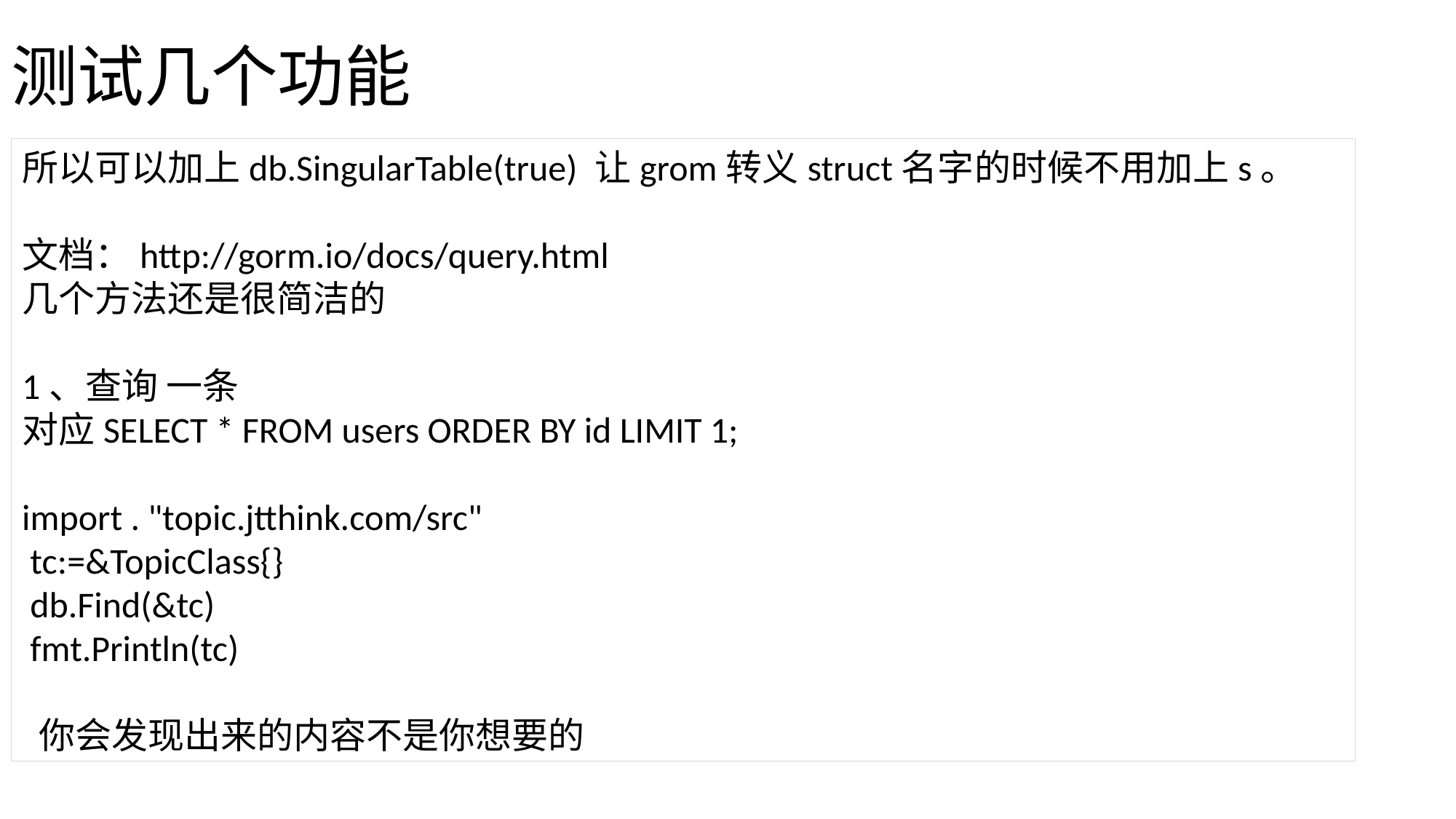

# 测试几个功能
所以可以加上db.SingularTable(true) 让grom转义struct名字的时候不用加上s。

文档：http://gorm.io/docs/query.html
几个方法还是很简洁的

1、查询 一条
对应SELECT * FROM users ORDER BY id LIMIT 1;

import . "topic.jtthink.com/src"
 tc:=&TopicClass{}
 db.Find(&tc)
 fmt.Println(tc)

 你会发现出来的内容不是你想要的